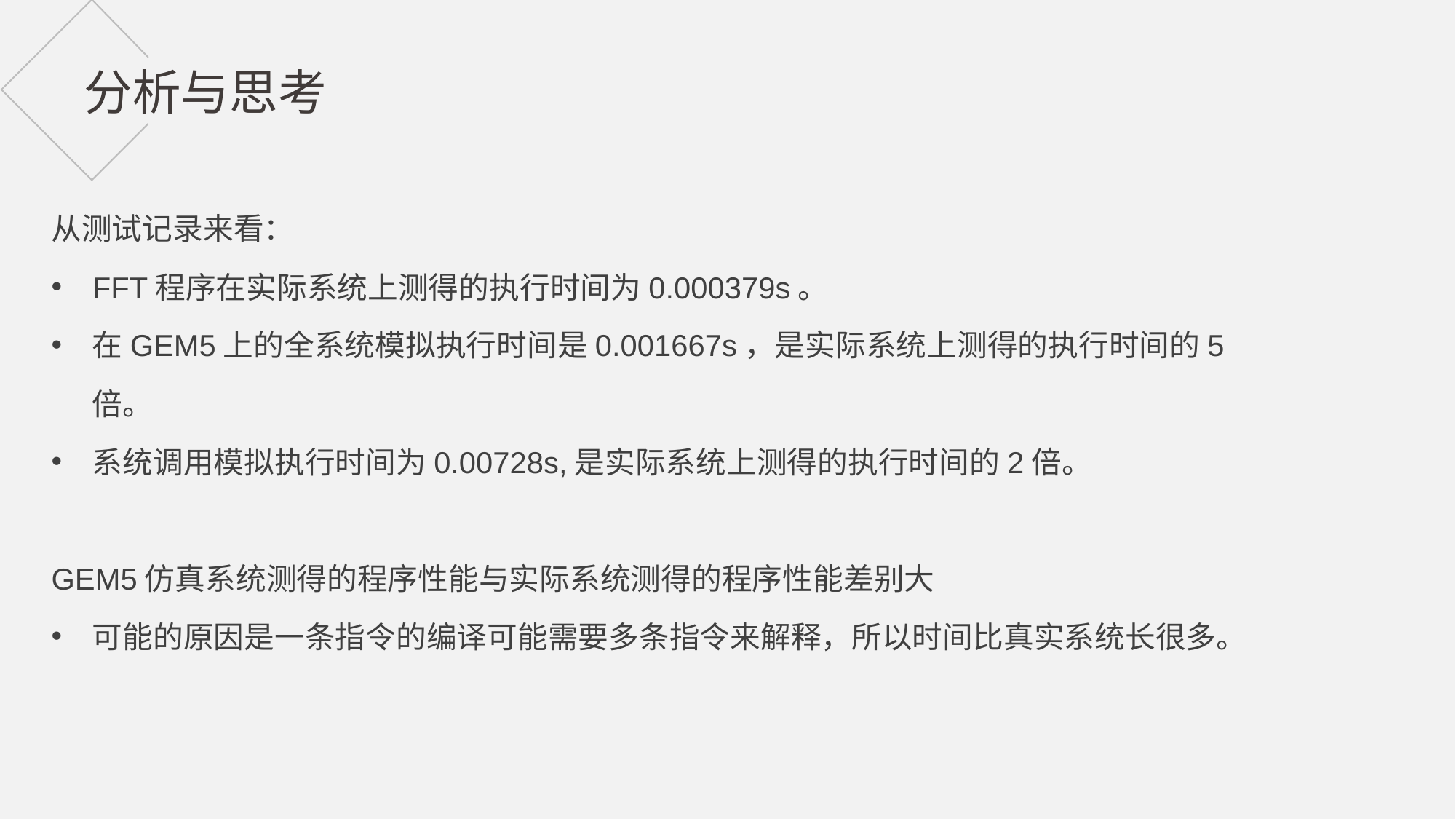

分析与思考
从测试记录来看：
FFT程序在实际系统上测得的执行时间为0.000379s。
在GEM5上的全系统模拟执行时间是0.001667s，是实际系统上测得的执行时间的5倍。
系统调用模拟执行时间为0.00728s,是实际系统上测得的执行时间的2倍。

GEM5仿真系统测得的程序性能与实际系统测得的程序性能差别大
可能的原因是一条指令的编译可能需要多条指令来解释，所以时间比真实系统长很多。